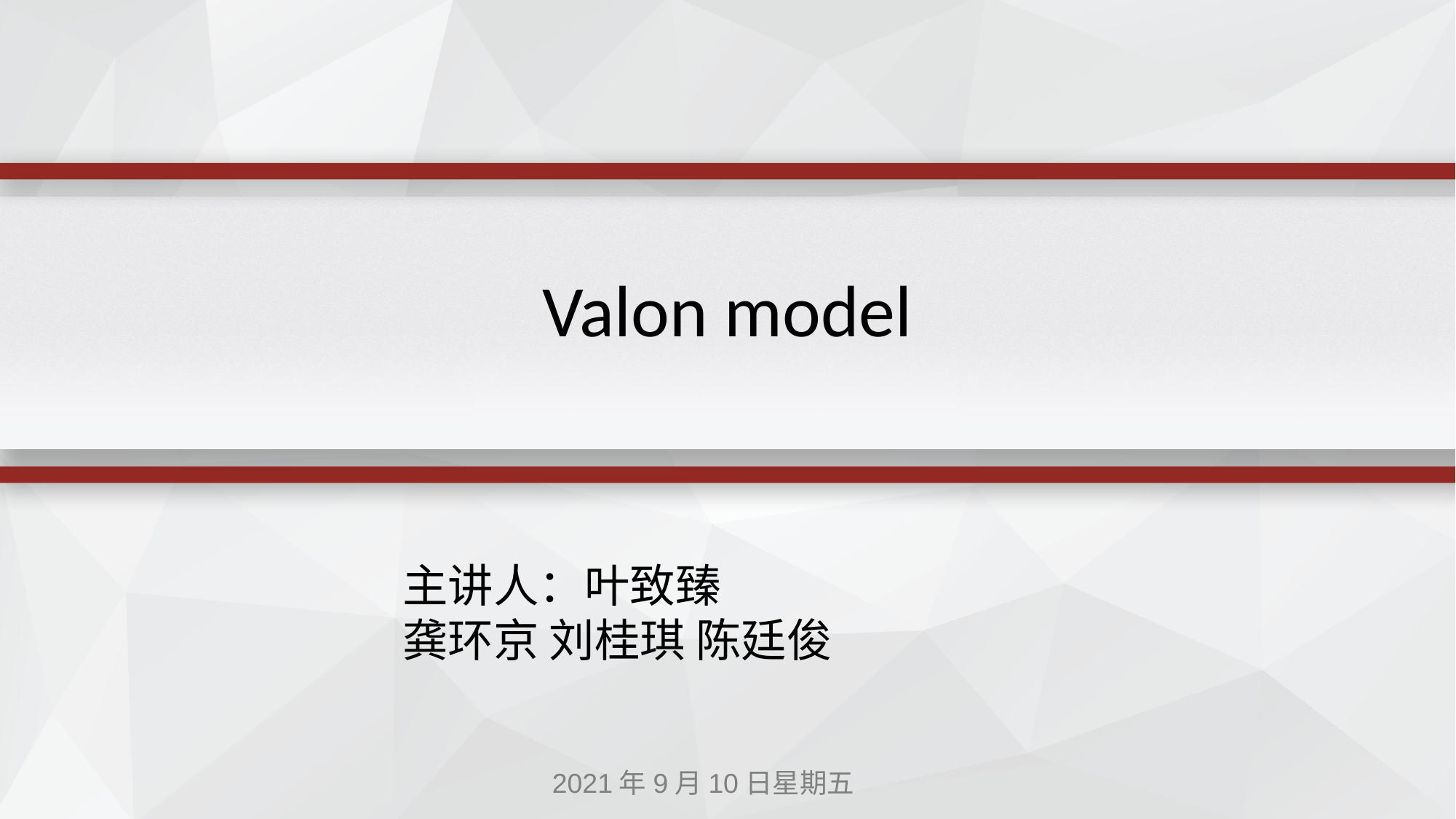

Valon model

主讲人：叶致臻
龚环京 刘桂琪 陈廷俊
2021年9月10日星期五